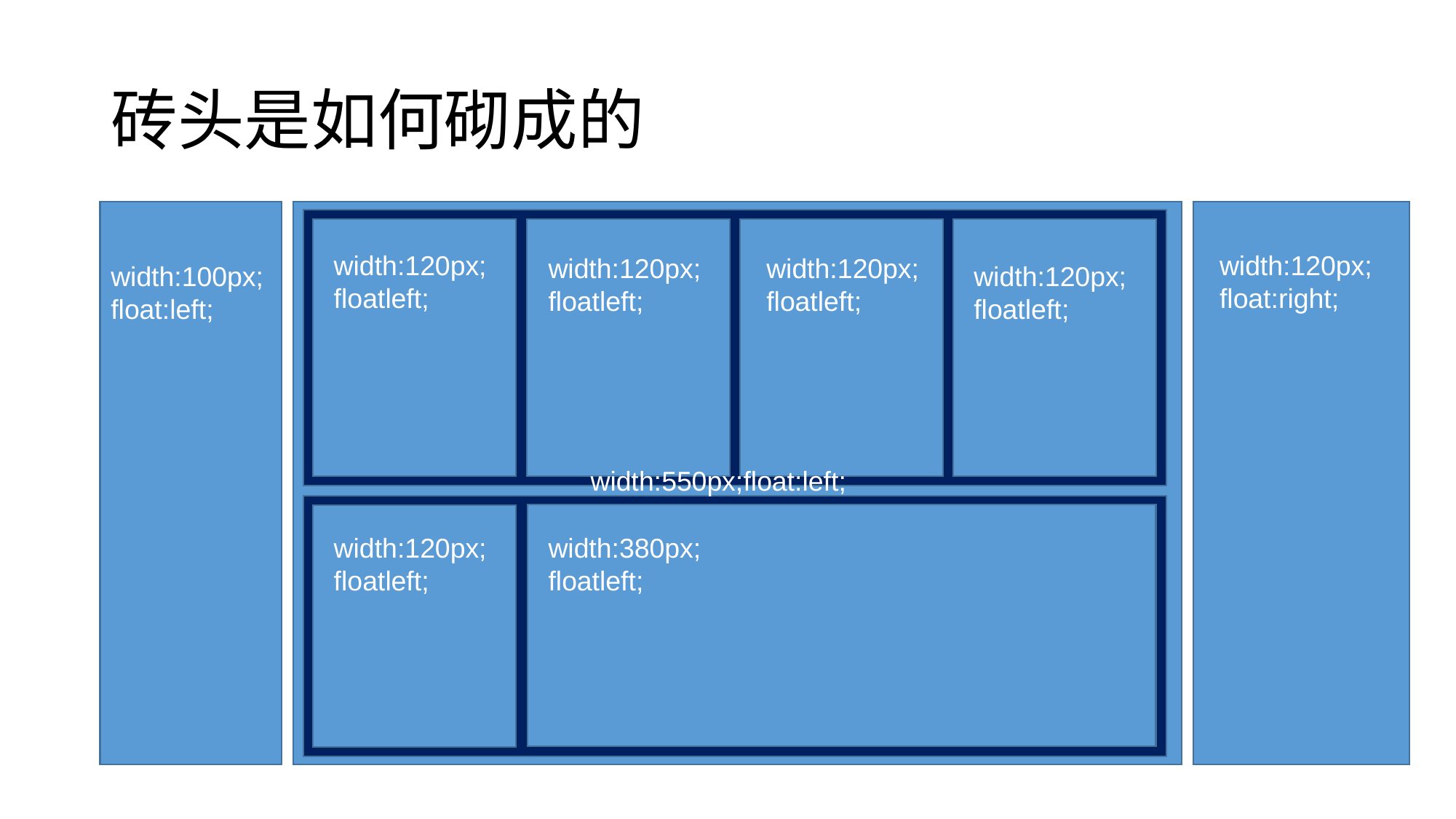

# 砖头是如何砌成的

width:120px;
floatleft;
width:120px;
float:right;
width:120px;
floatleft;
width:120px;
floatleft;
width:100px;
float:left;
width:120px;
floatleft;
width:550px;float:left;

width:120px;
floatleft;
width:380px;
floatleft;